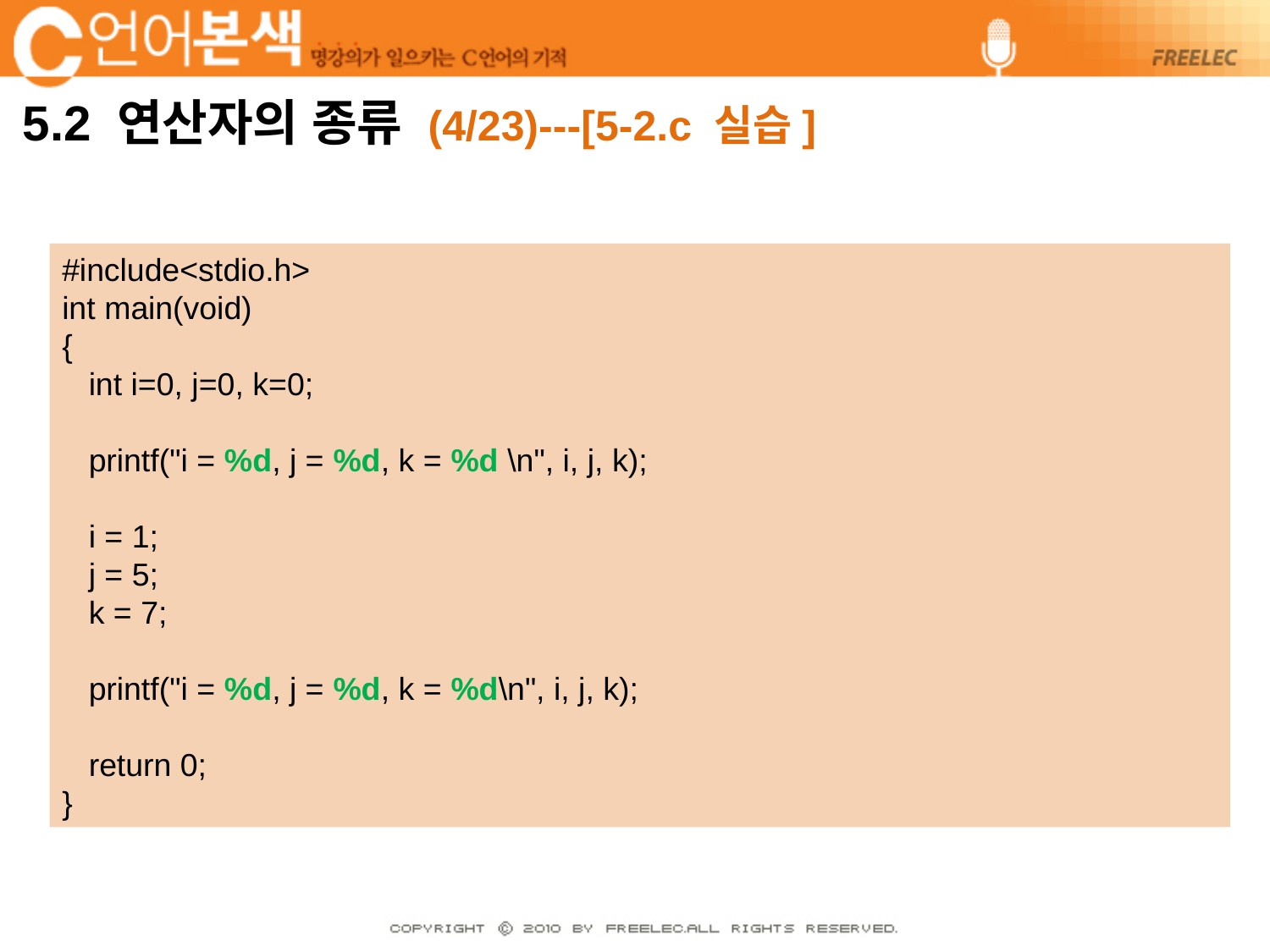

# 5.2 연산자의 종류 (4/23)---[5-2.c 실습]
#include<stdio.h>
int main(void)
{
   int i=0, j=0, k=0;

   printf("i = %d, j = %d, k = %d \n", i, j, k);

   i = 1;
   j = 5;
   k = 7;

   printf("i = %d, j = %d, k = %d\n", i, j, k);

   return 0;
}